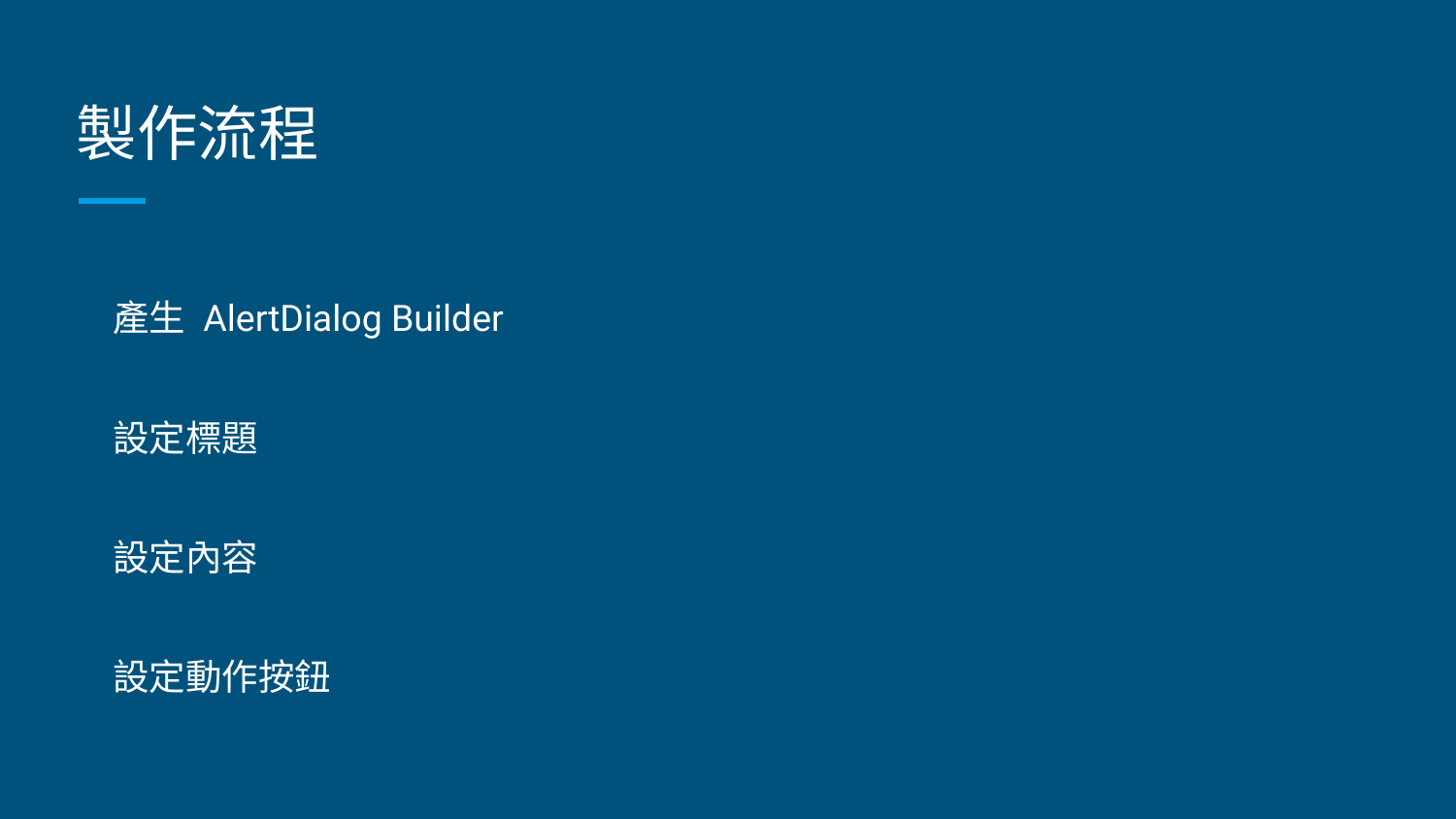

# 製作流程
產生 AlertDialog Builder
設定標題
設定內容
設定動作按鈕